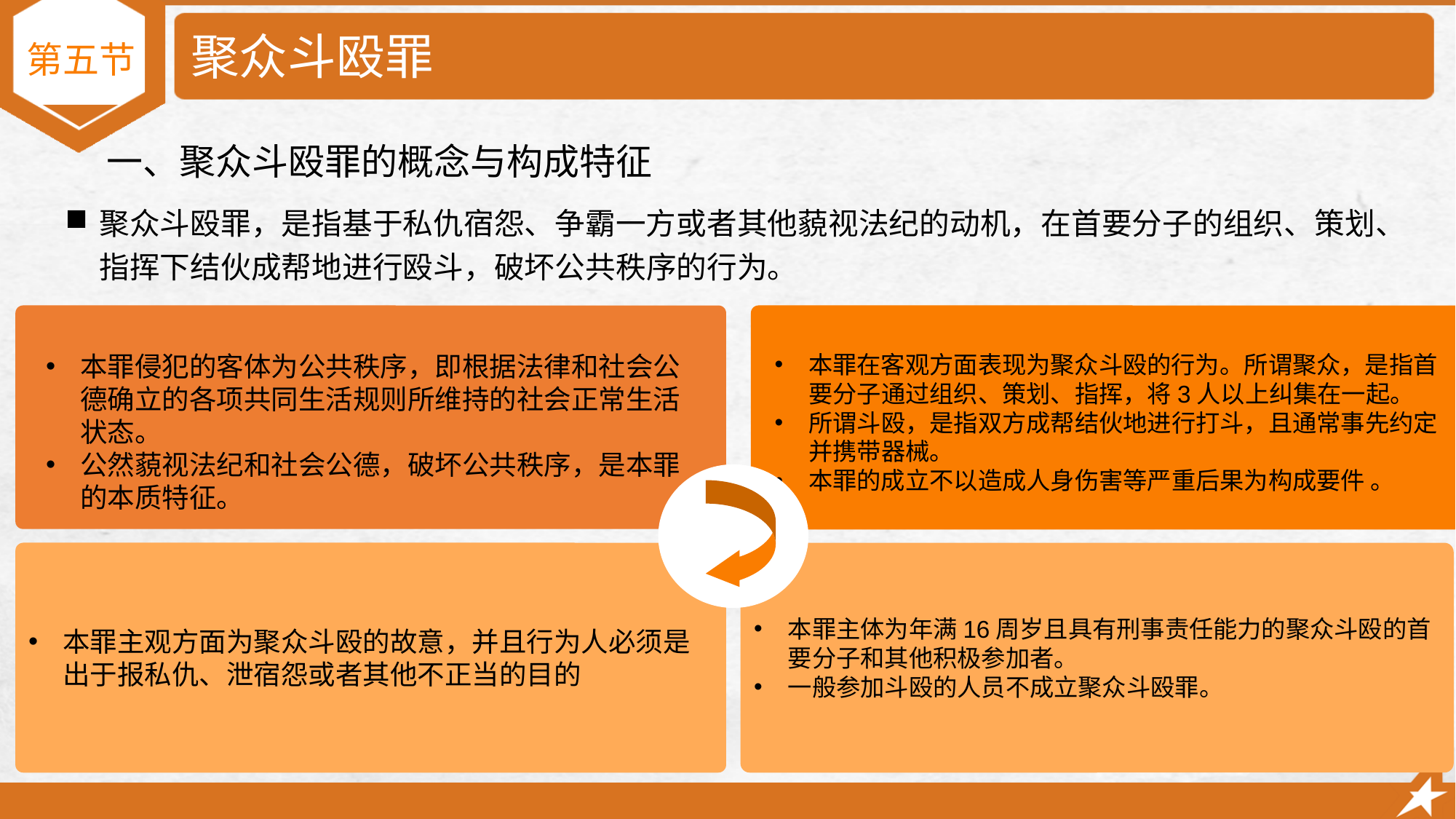

# 聚众斗殴罪
第五节
    一、聚众斗殴罪的概念与构成特征
聚众斗殴罪，是指基于私仇宿怨、争霸一方或者其他藐视法纪的动机，在首要分子的组织、策划、指挥下结伙成帮地进行殴斗，破坏公共秩序的行为。

本罪侵犯的客体为公共秩序，即根据法律和社会公德确立的各项共同生活规则所维持的社会正常生活状态。
公然藐视法纪和社会公德，破坏公共秩序，是本罪的本质特征。
本罪在客观方面表现为聚众斗殴的行为。所谓聚众，是指首要分子通过组织、策划、指挥，将3人以上纠集在一起。
所谓斗殴，是指双方成帮结伙地进行打斗，且通常事先约定并携带器械。
本罪的成立不以造成人身伤害等严重后果为构成要件 。

本罪主观方面为聚众斗殴的故意，并且行为人必须是出于报私仇、泄宿怨或者其他不正当的目的
本罪主体为年满16周岁且具有刑事责任能力的聚众斗殴的首要分子和其他积极参加者。
一般参加斗殴的人员不成立聚众斗殴罪。